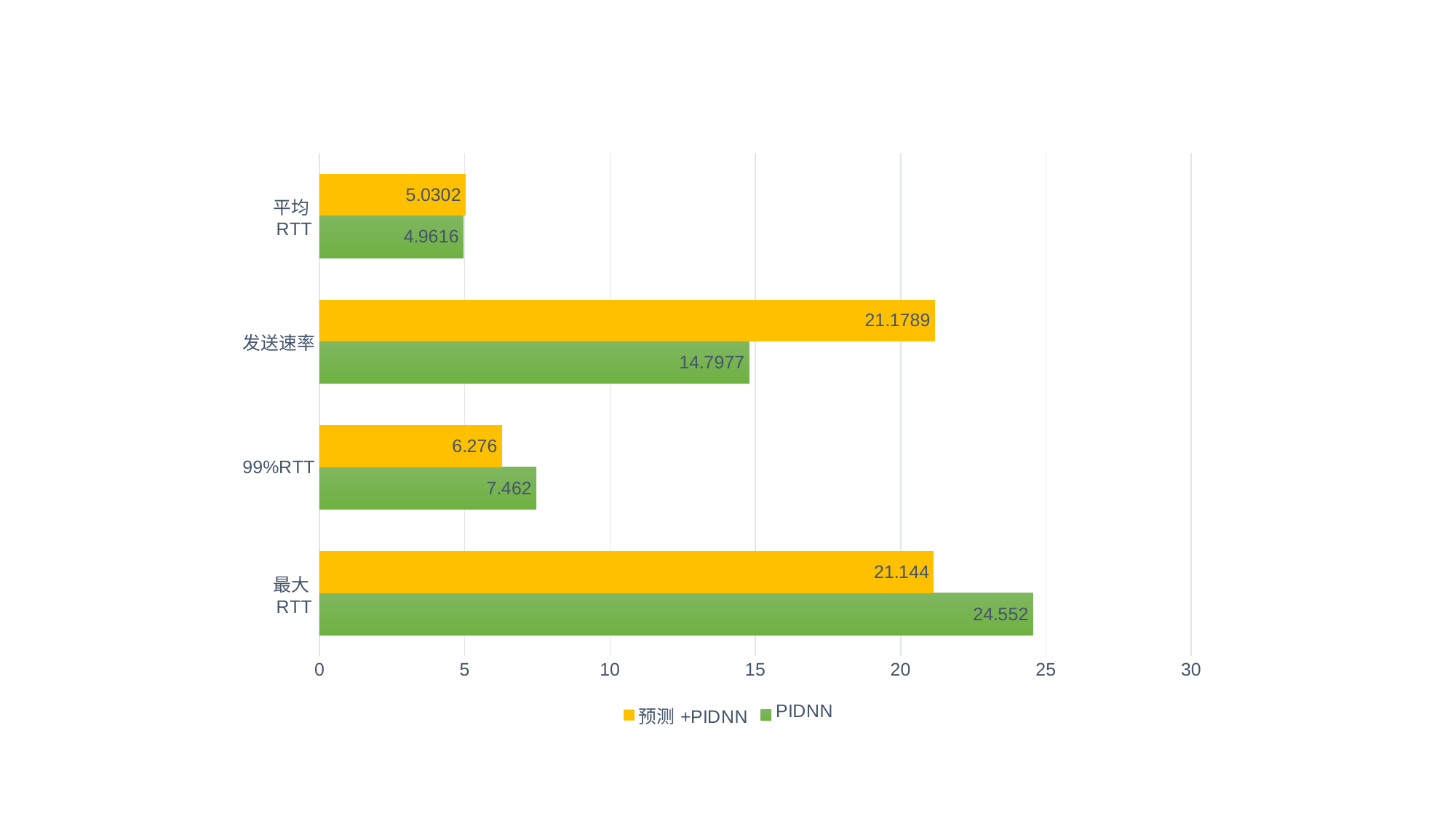

### Chart

| Category | PIDNN | 预测+PIDNN |
|---|---|---|
| 最大RTT | 24.552 | 21.144 |
| 99%RTT | 7.462 | 6.276 |
| 发送速率 | 14.7977 | 21.1789 |
| 平均RTT | 4.9616 | 5.0302 |